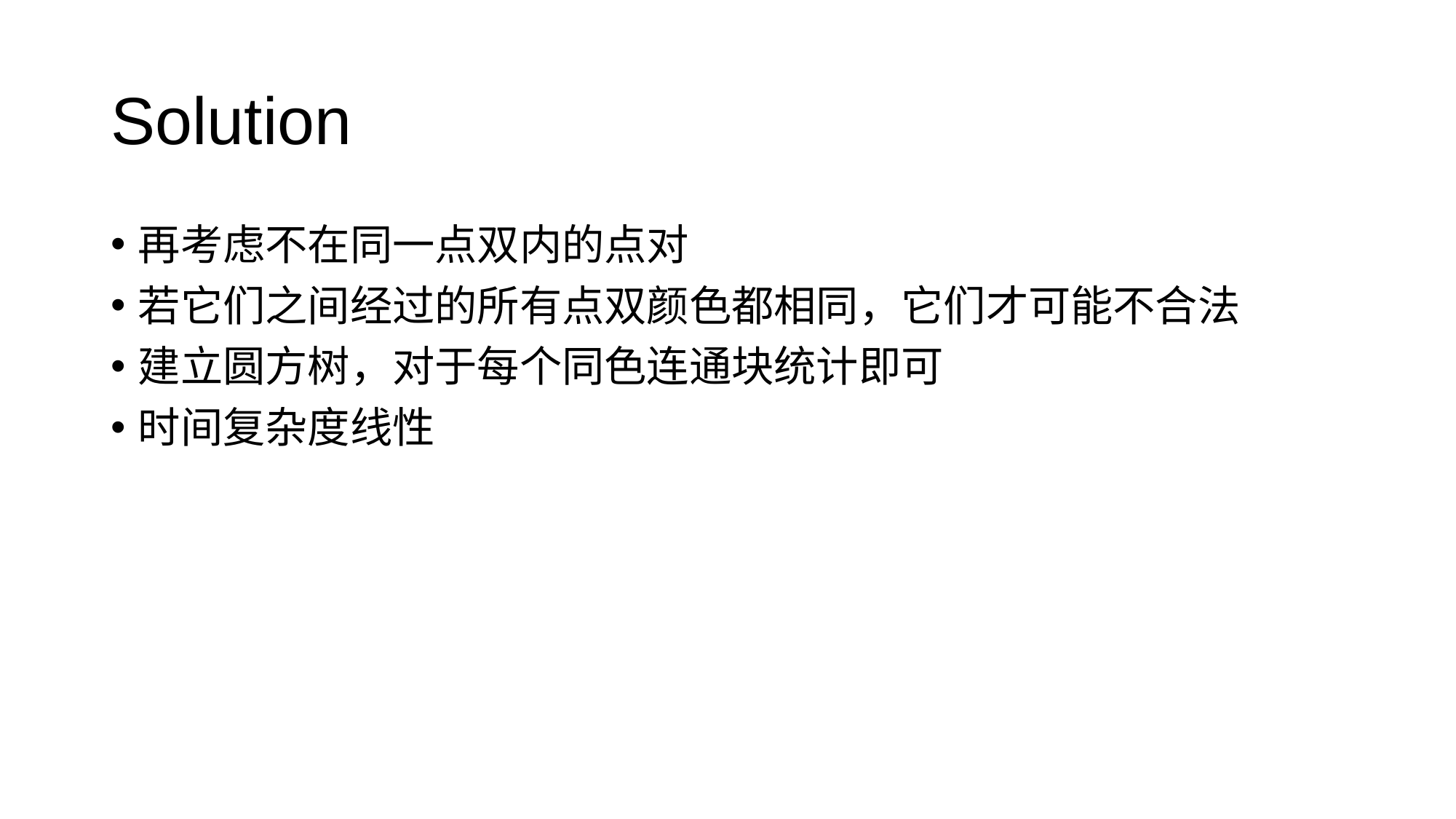

# Solution
再考虑不在同一点双内的点对
若它们之间经过的所有点双颜色都相同，它们才可能不合法
建立圆方树，对于每个同色连通块统计即可
时间复杂度线性